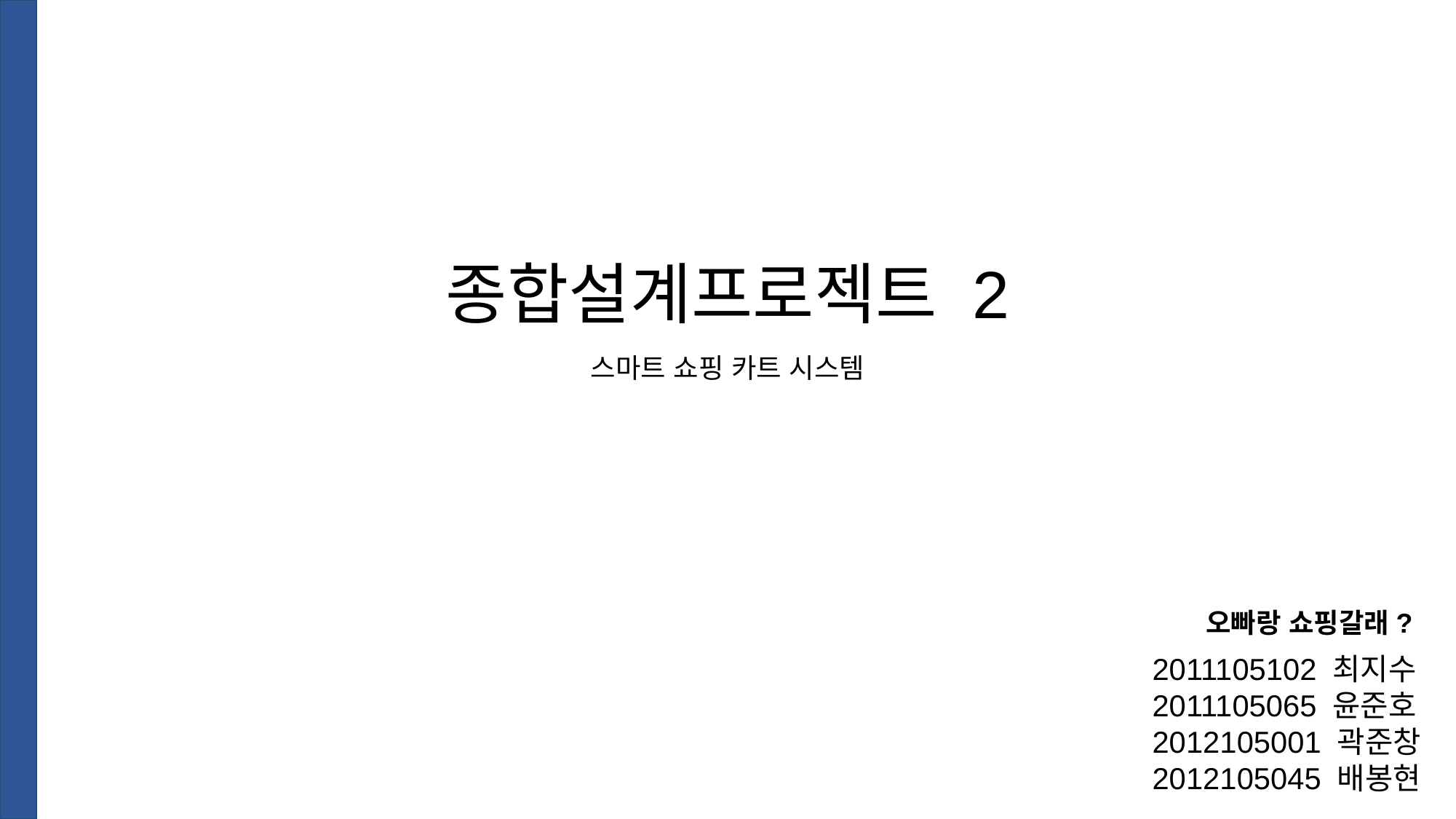

# 종합설계프로젝트 2
스마트 쇼핑 카트 시스템
오빠랑 쇼핑갈래?
2011105102 최지수
2011105065 윤준호
2012105001 곽준창
2012105045 배봉현